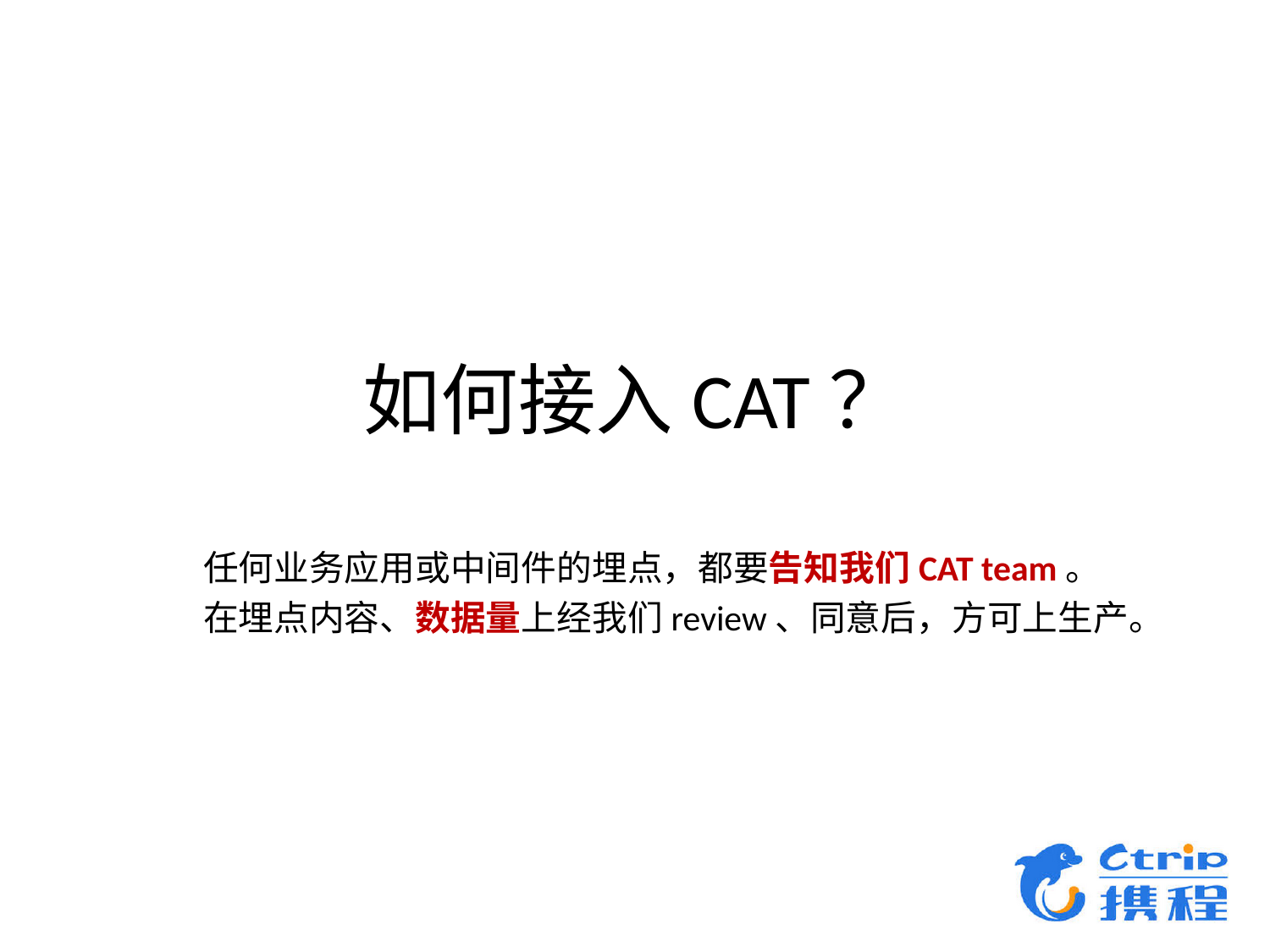

# 如何接入CAT？
任何业务应用或中间件的埋点，都要告知我们CAT team。
在埋点内容、数据量上经我们review、同意后，方可上生产。